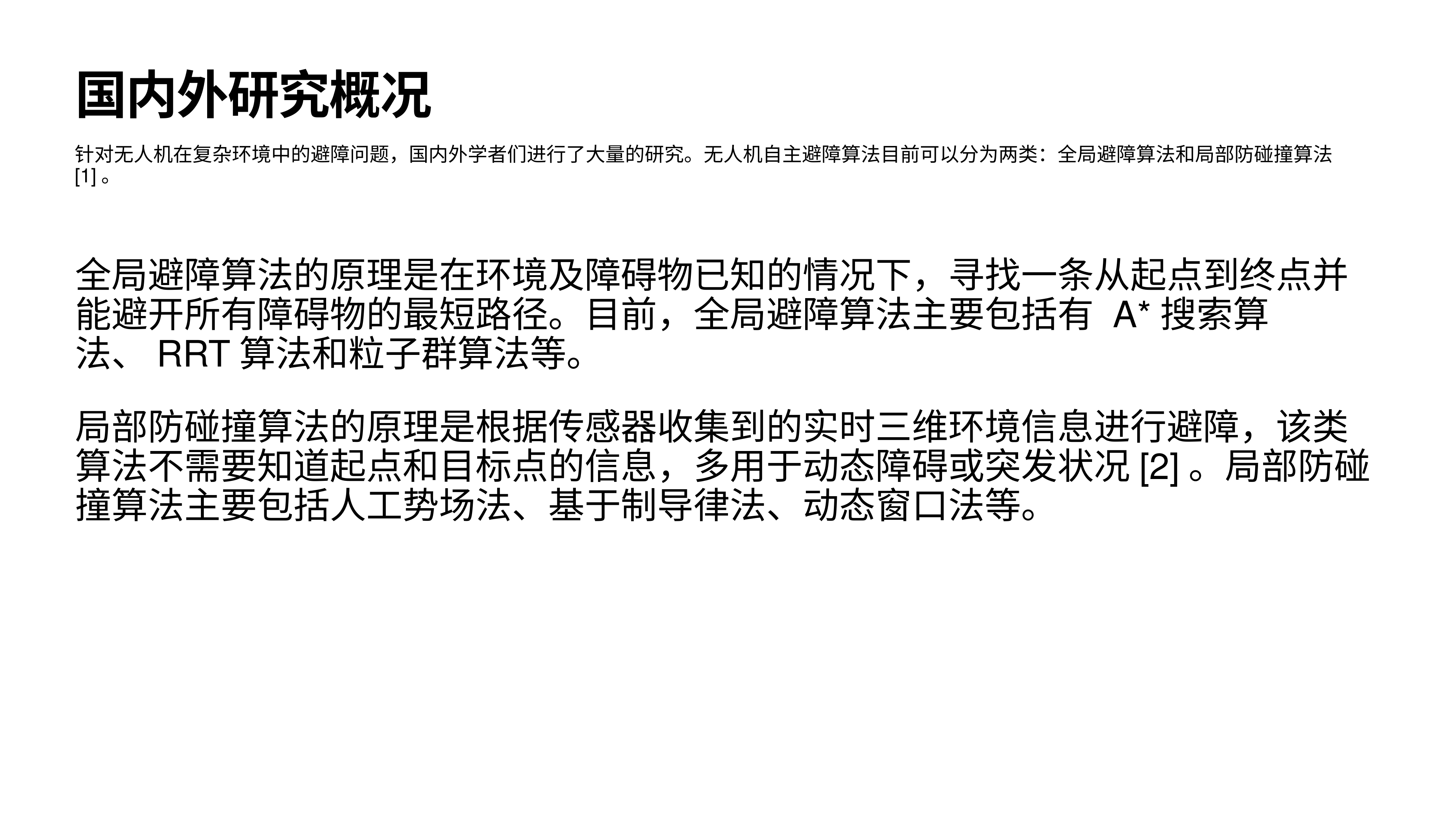

# 国内外研究概况
针对无人机在复杂环境中的避障问题，国内外学者们进行了大量的研究。无人机自主避障算法目前可以分为两类：全局避障算法和局部防碰撞算法[1]。
全局避障算法的原理是在环境及障碍物已知的情况下，寻找一条从起点到终点并能避开所有障碍物的最短路径。目前，全局避障算法主要包括有 A*搜索算法、RRT算法和粒子群算法等。
局部防碰撞算法的原理是根据传感器收集到的实时三维环境信息进行避障，该类算法不需要知道起点和目标点的信息，多用于动态障碍或突发状况[2]。局部防碰撞算法主要包括人工势场法、基于制导律法、动态窗口法等。